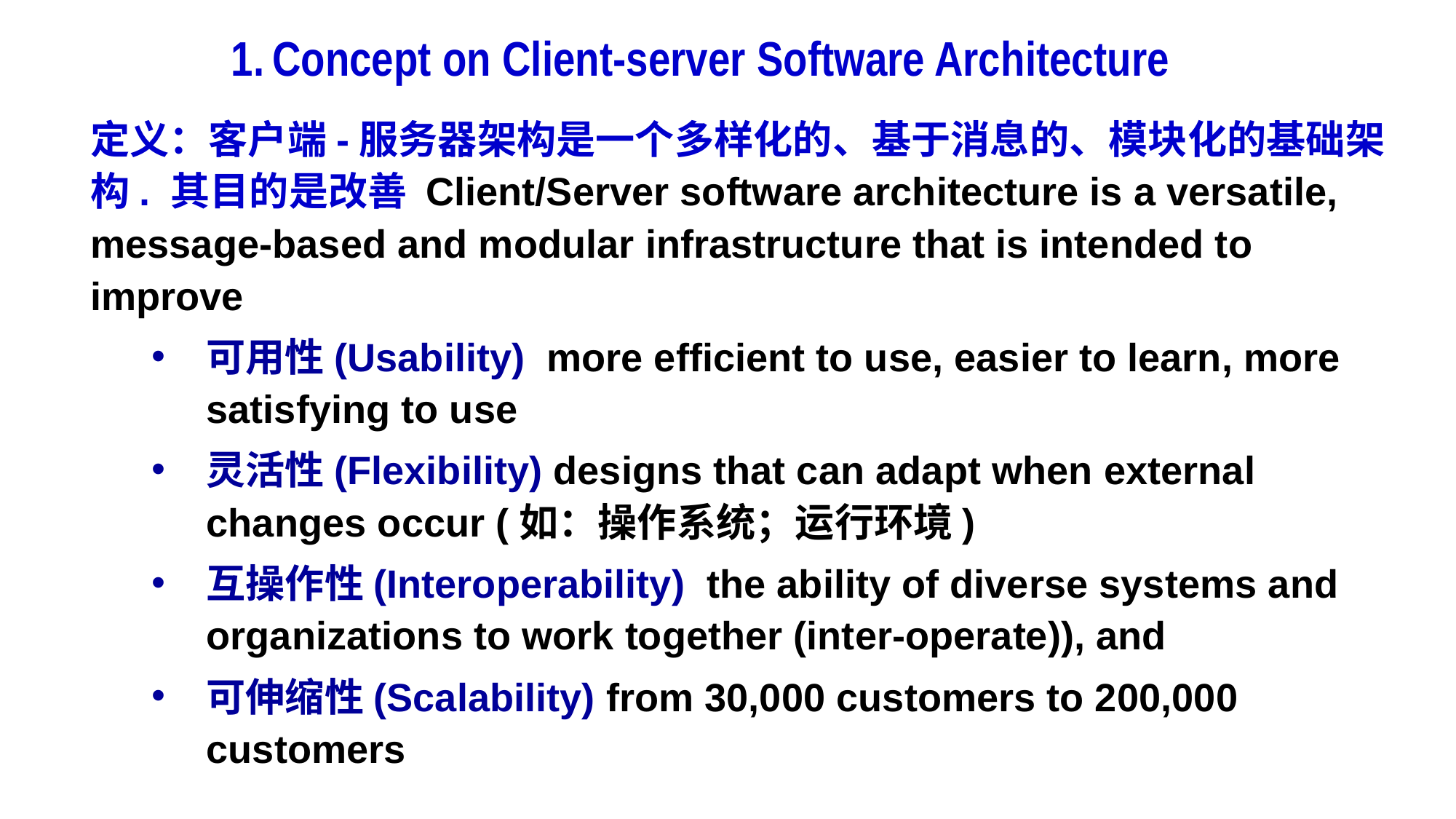

Concept on Client-server Software Architecture
定义：客户端-服务器架构是一个多样化的、基于消息的、模块化的基础架构. 其目的是改善 Client/Server software architecture is a versatile, message-based and modular infrastructure that is intended to improve
可用性(Usability)  more efficient to use, easier to learn, more satisfying to use
灵活性(Flexibility) designs that can adapt when external changes occur (如：操作系统；运行环境)
互操作性(Interoperability)  the ability of diverse systems and organizations to work together (inter-operate)), and
可伸缩性(Scalability) from 30,000 customers to 200,000 customers